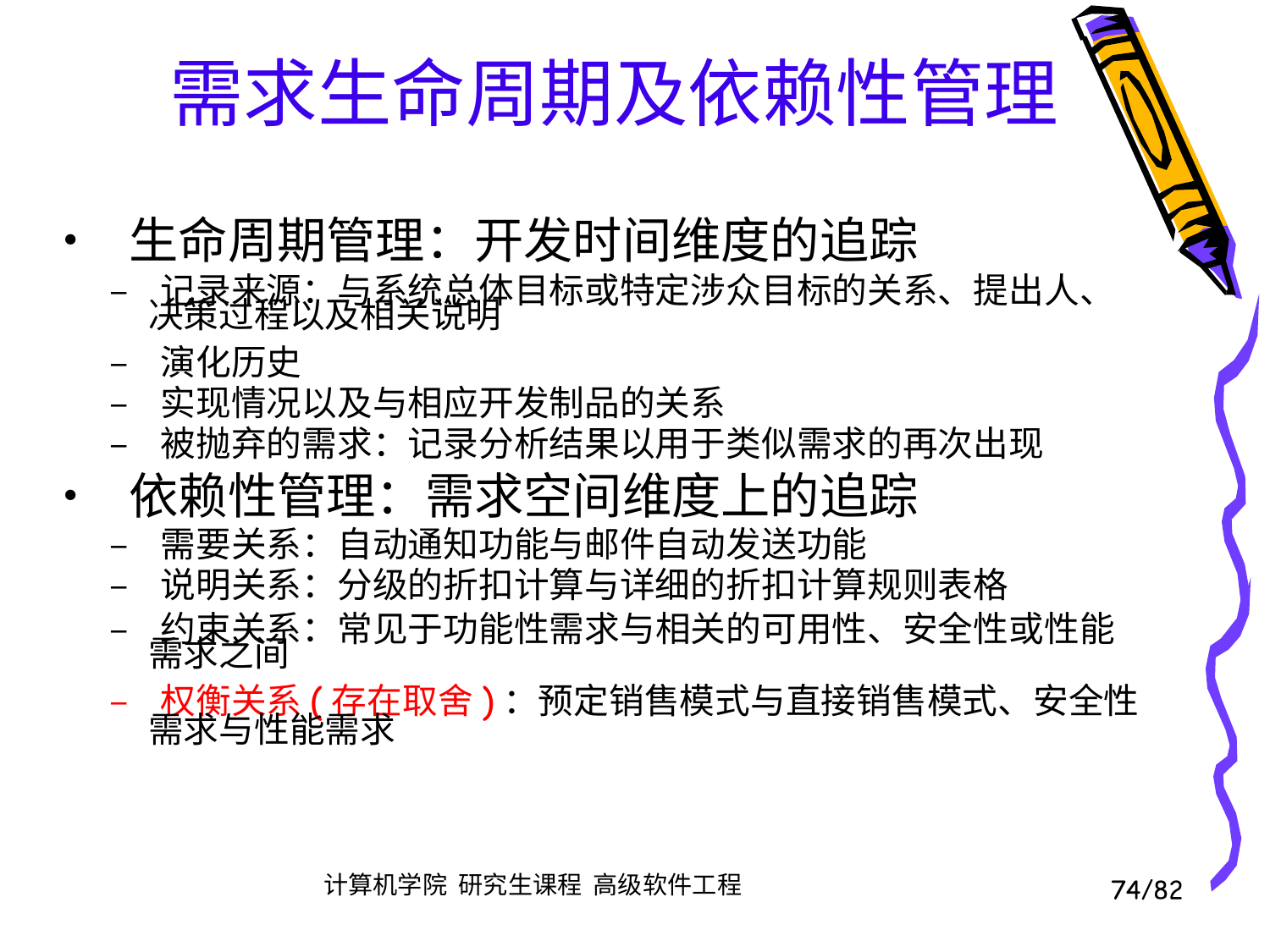

需求生命周期及依赖性管理

•  生命周期管理：开发时间维度的追踪
	–   记录来源：与系统总体目标或特定涉众目标的关系、提出人、
		决策过程以及相关说明
	–   演化历史
	–   实现情况以及与相应开发制品的关系
	–   被抛弃的需求：记录分析结果以用于类似需求的再次出现
•  依赖性管理：需求空间维度上的追踪
	–   需要关系：自动通知功能与邮件自动发送功能
	–   说明关系：分级的折扣计算与详细的折扣计算规则表格
	–   约束关系：常见于功能性需求与相关的可用性、安全性或性能
		需求之间
	–   权衡关系(存在取舍)：预定销售模式与直接销售模式、安全性
		需求与性能需求

74/82
计算机学院  研究生课程  高级软件工程